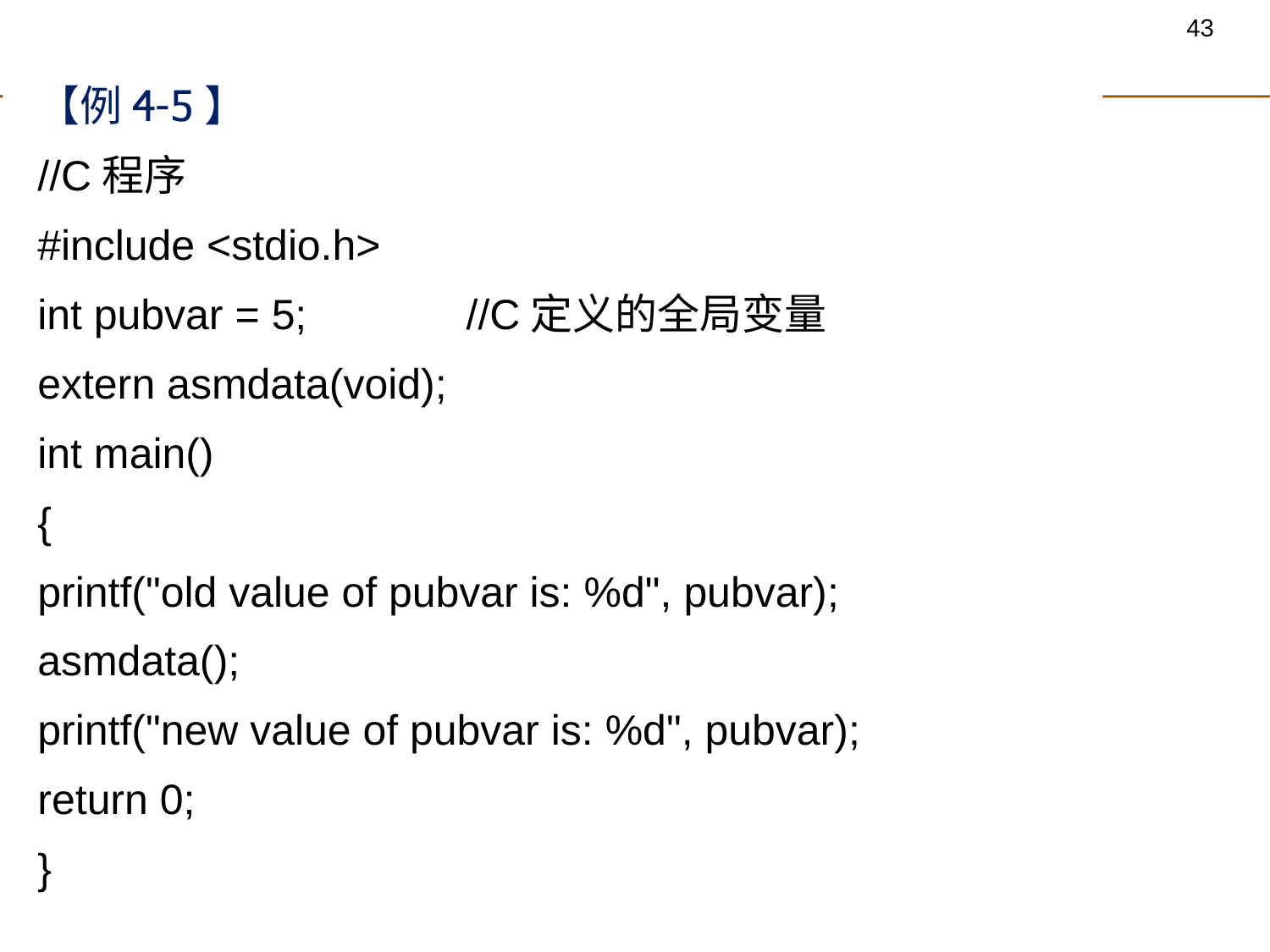

【例4-5】
//C程序
#include <stdio.h>
int pubvar = 5;		//C定义的全局变量
extern asmdata(void);
int main()
{
printf("old value of pubvar is: %d", pubvar);
asmdata();
printf("new value of pubvar is: %d", pubvar);
return 0;
}